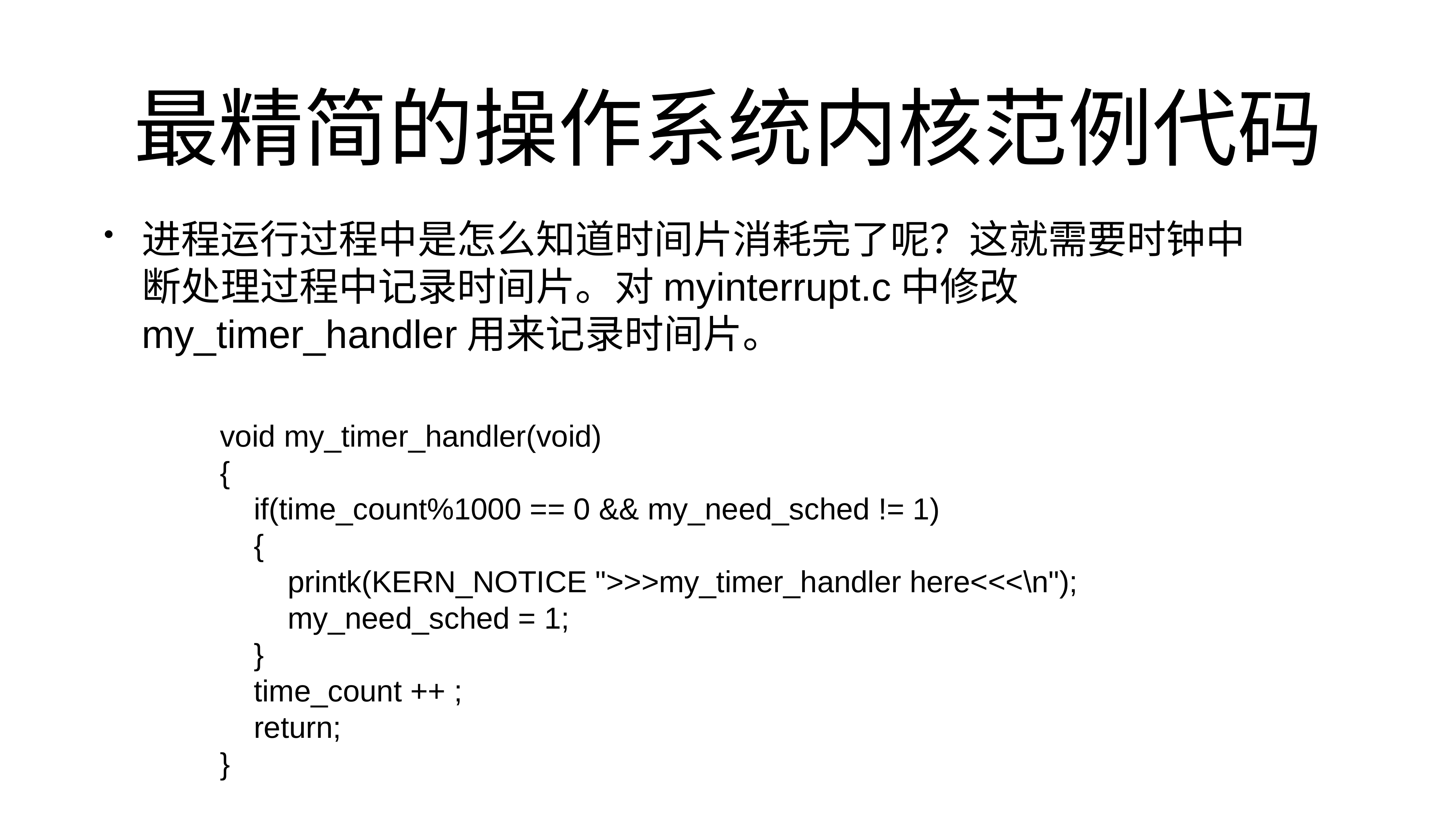

# 最精简的操作系统内核范例代码
进程运行过程中是怎么知道时间片消耗完了呢？这就需要时钟中断处理过程中记录时间片。对myinterrupt.c中修改my_timer_handler用来记录时间片。

void my_timer_handler(void)
{
    if(time_count%1000 == 0 && my_need_sched != 1)
    {
        printk(KERN_NOTICE ">>>my_timer_handler here<<<\n");
        my_need_sched = 1;
    }
    time_count ++ ;
    return;
}